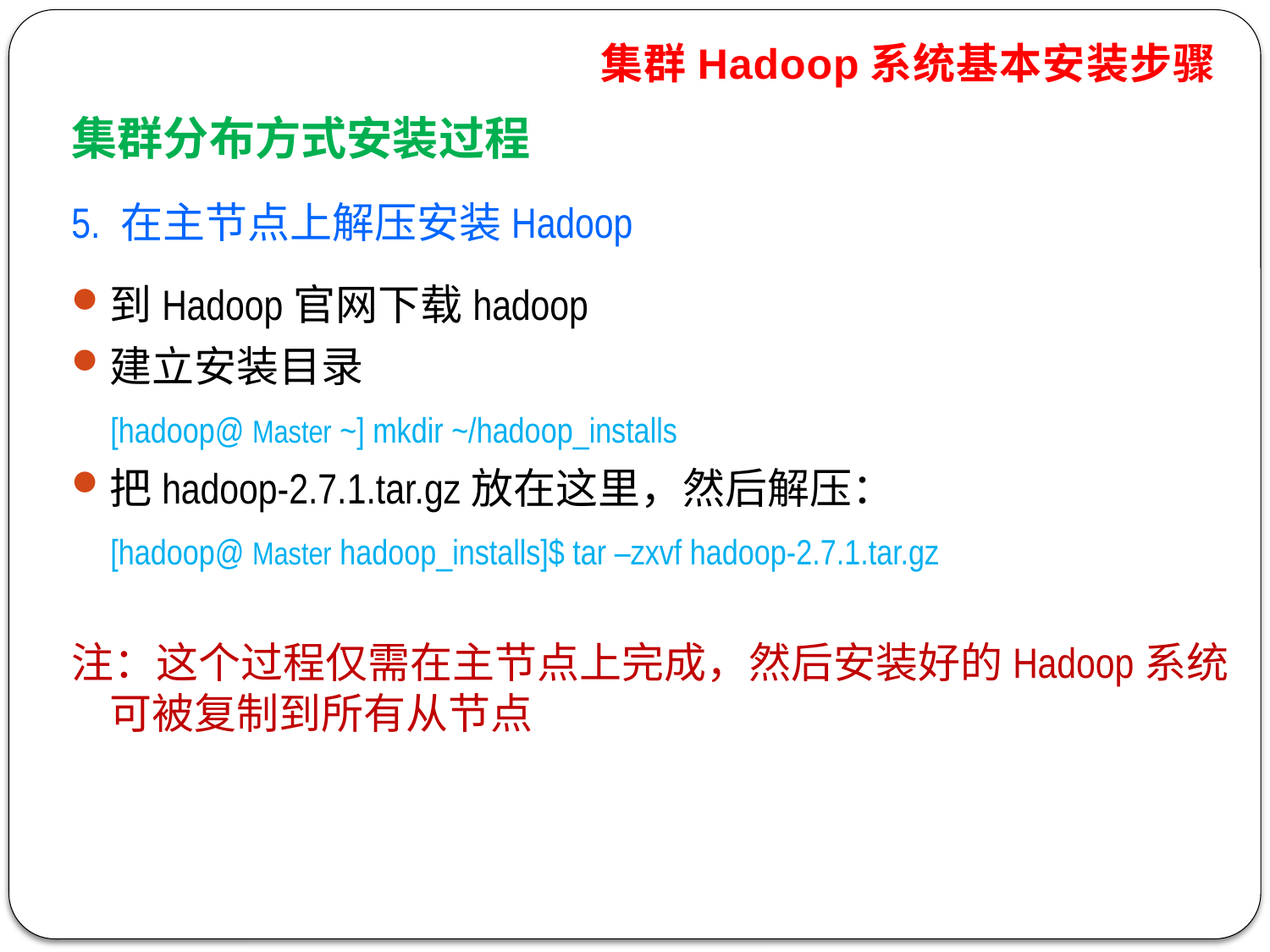

集群Hadoop系统基本安装步骤
集群分布方式安装过程
5. 在主节点上解压安装Hadoop
到Hadoop官网下载hadoop
建立安装目录
    [hadoop@ Master ~] mkdir ~/hadoop_installs
把hadoop-2.7.1.tar.gz放在这里，然后解压：
    [hadoop@ Master hadoop_installs]$ tar –zxvf hadoop-2.7.1.tar.gz

注：这个过程仅需在主节点上完成，然后安装好的Hadoop系统可被复制到所有从节点